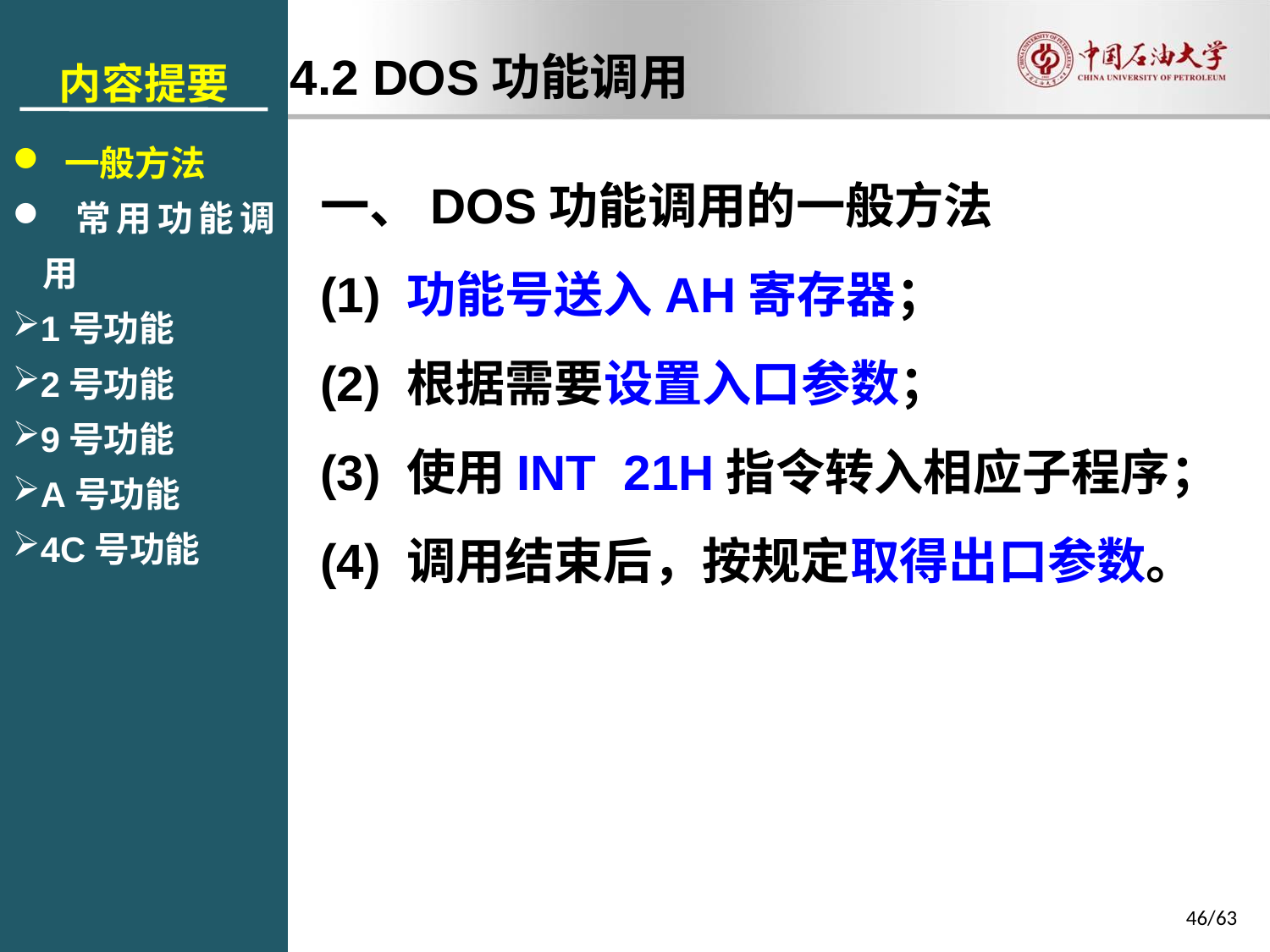

内容提要
 一般方法
 常用功能调用
1号功能
2号功能
9号功能
A号功能
4C号功能
4.2 DOS功能调用
一、DOS功能调用的一般方法
(1) 功能号送入AH寄存器；
(2) 根据需要设置入口参数；
(3) 使用INT  21H指令转入相应子程序；
(4) 调用结束后，按规定取得出口参数。
46/63